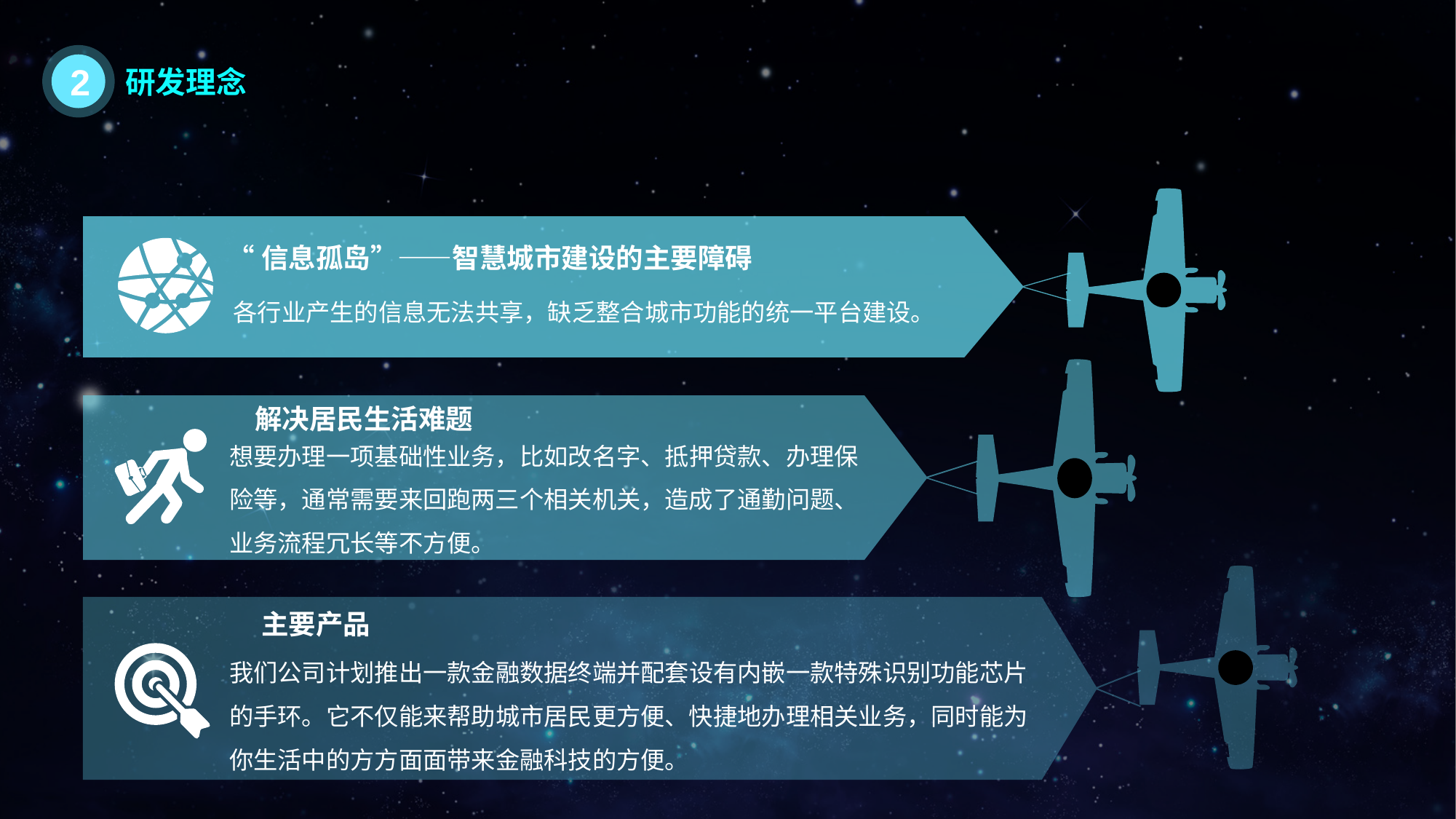

2
研发理念

“信息孤岛”——智慧城市建设的主要障碍
各行业产生的信息无法共享，缺乏整合城市功能的统一平台建设。

解决居民生活难题
想要办理一项基础性业务，比如改名字、抵押贷款、办理保险等，通常需要来回跑两三个相关机关，造成了通勤问题、业务流程冗长等不方便。

主要产品
我们公司计划推出一款金融数据终端并配套设有内嵌一款特殊识别功能芯片的手环。它不仅能来帮助城市居民更方便、快捷地办理相关业务，同时能为你生活中的方方面面带来金融科技的方便。